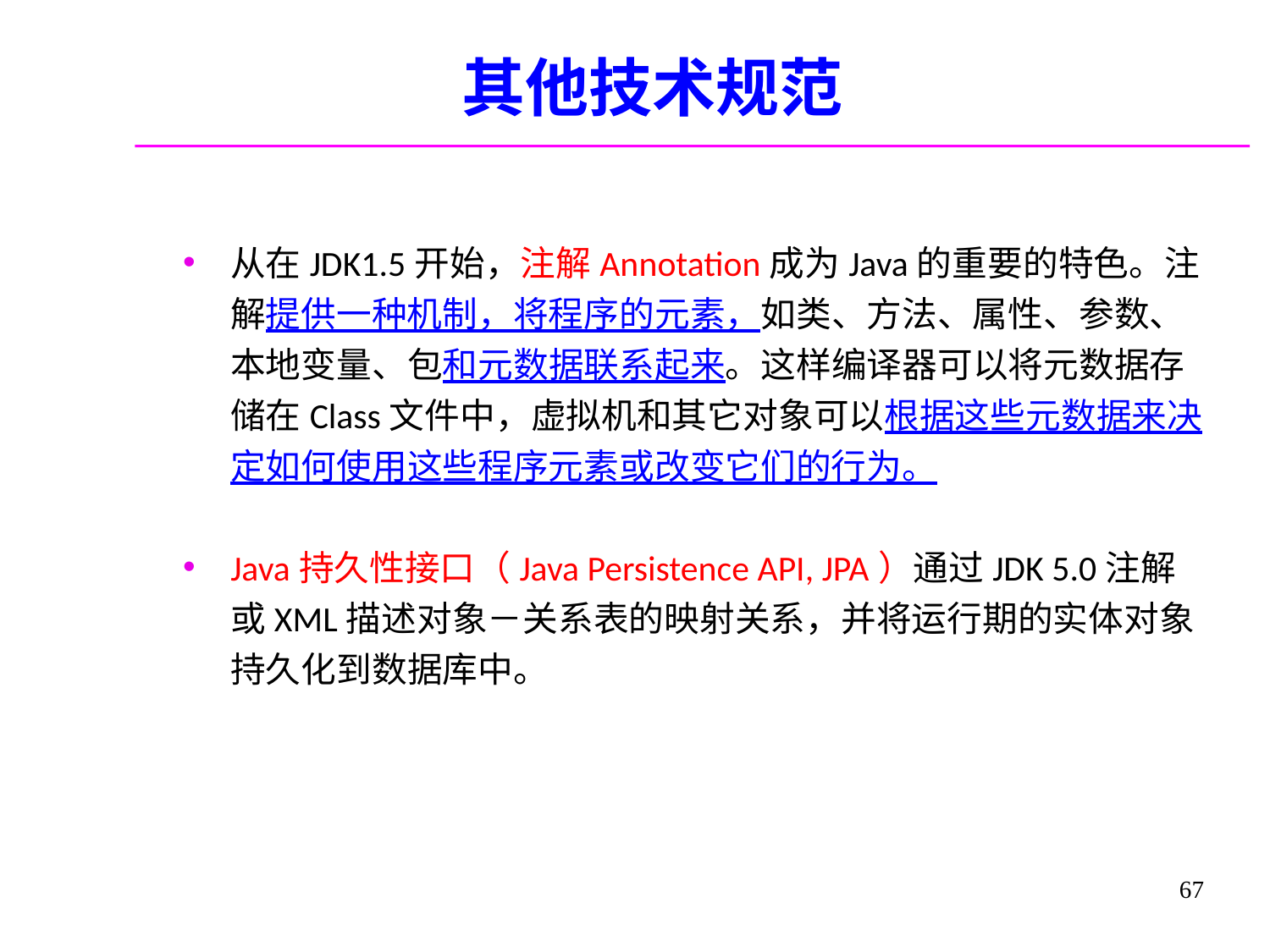

# 其他技术规范
从在JDK1.5开始，注解Annotation成为Java的重要的特色。注解提供一种机制，将程序的元素，如类、方法、属性、参数、本地变量、包和元数据联系起来。这样编译器可以将元数据存储在Class文件中，虚拟机和其它对象可以根据这些元数据来决定如何使用这些程序元素或改变它们的行为。

Java持久性接口（Java Persistence API, JPA）通过JDK 5.0注解或XML描述对象－关系表的映射关系，并将运行期的实体对象持久化到数据库中。
67